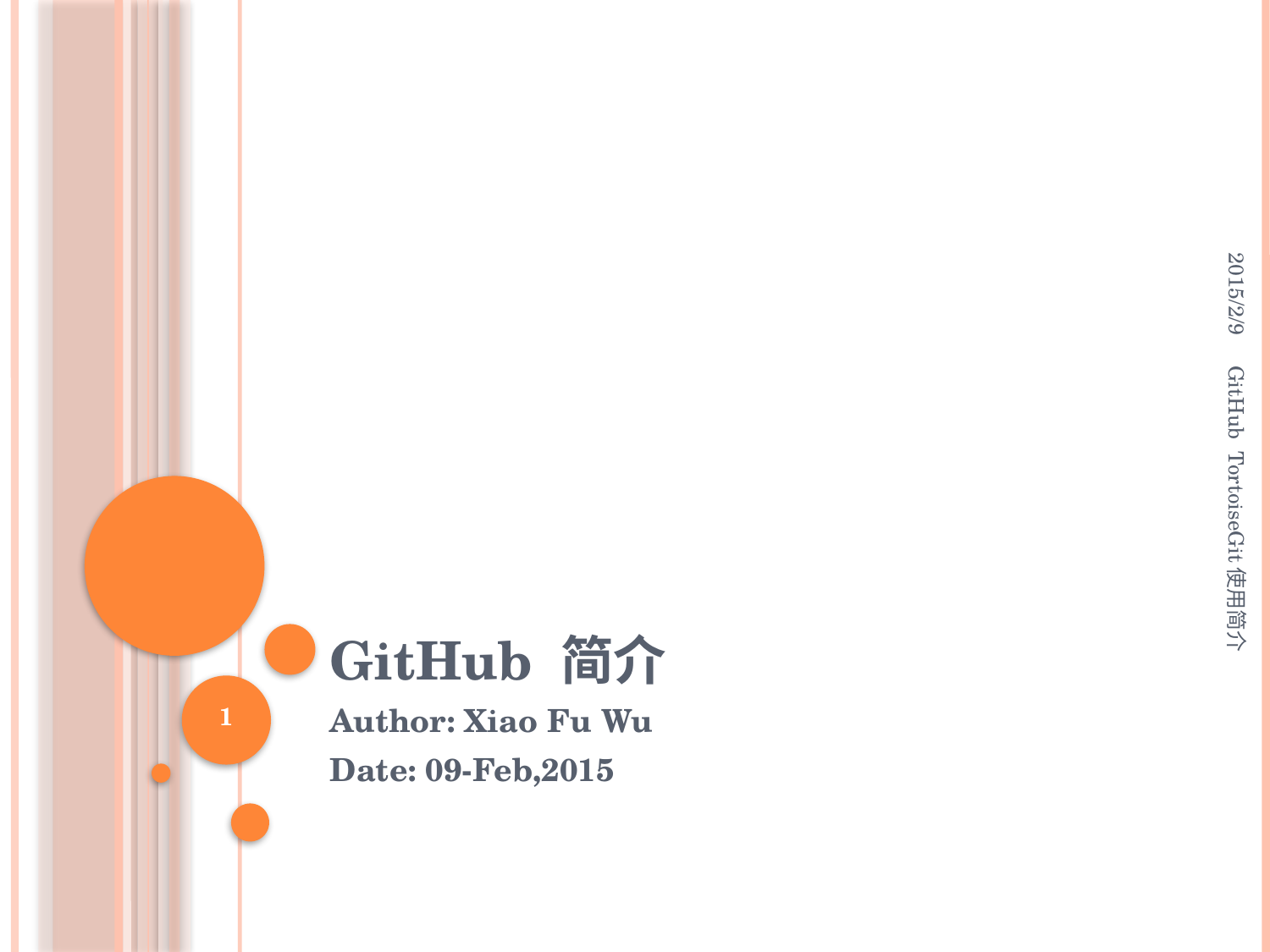

2015/2/9
# GitHub 简介
GitHub  TortoiseGit使用简介
1
Author: Xiao Fu Wu
Date: 09-Feb,2015